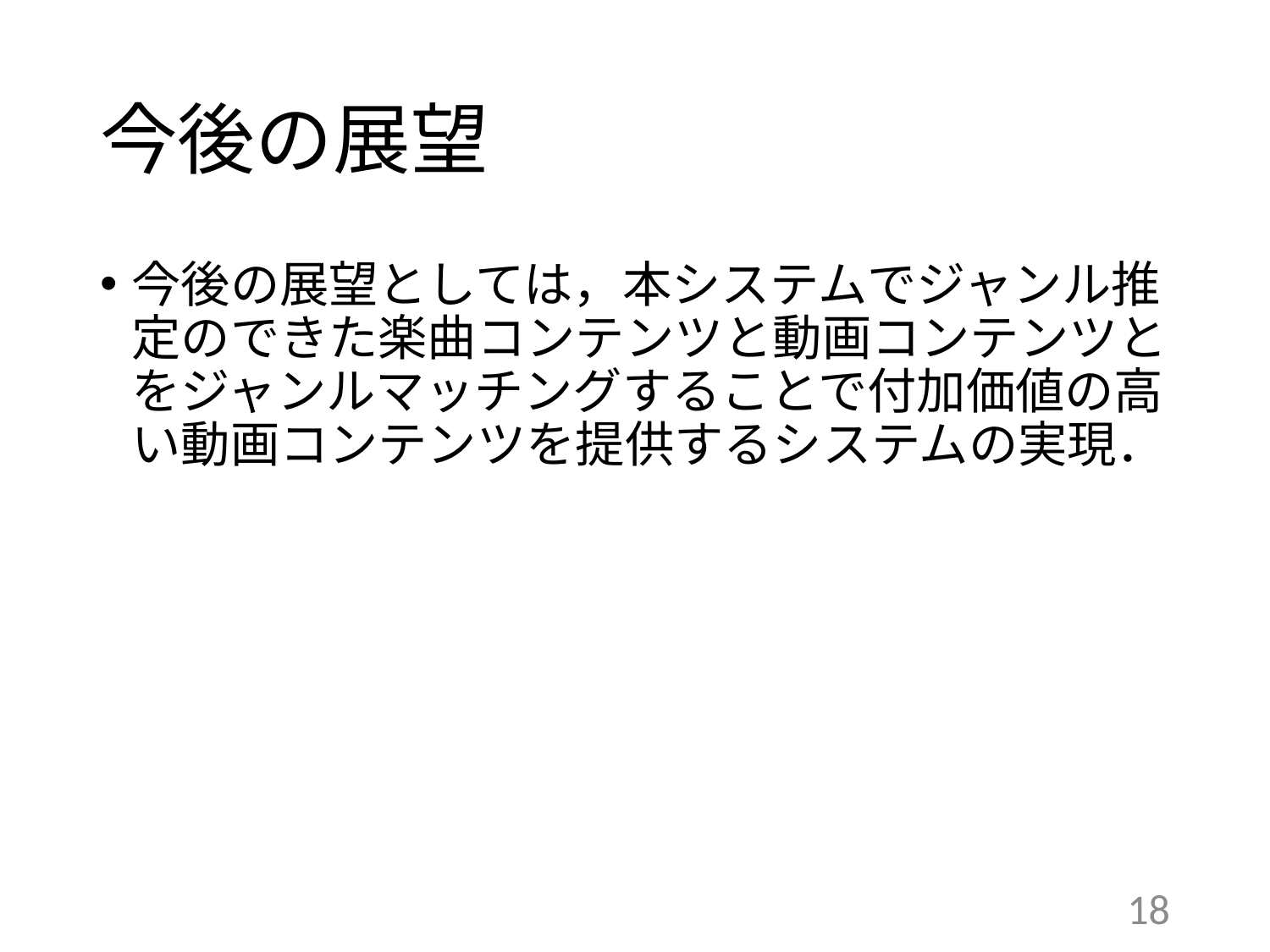

# 今後の展望
今後の展望としては，本システムでジャンル推定のできた楽曲コンテンツと動画コンテンツとをジャンルマッチングすることで付加価値の高い動画コンテンツを提供するシステムの実現．

18